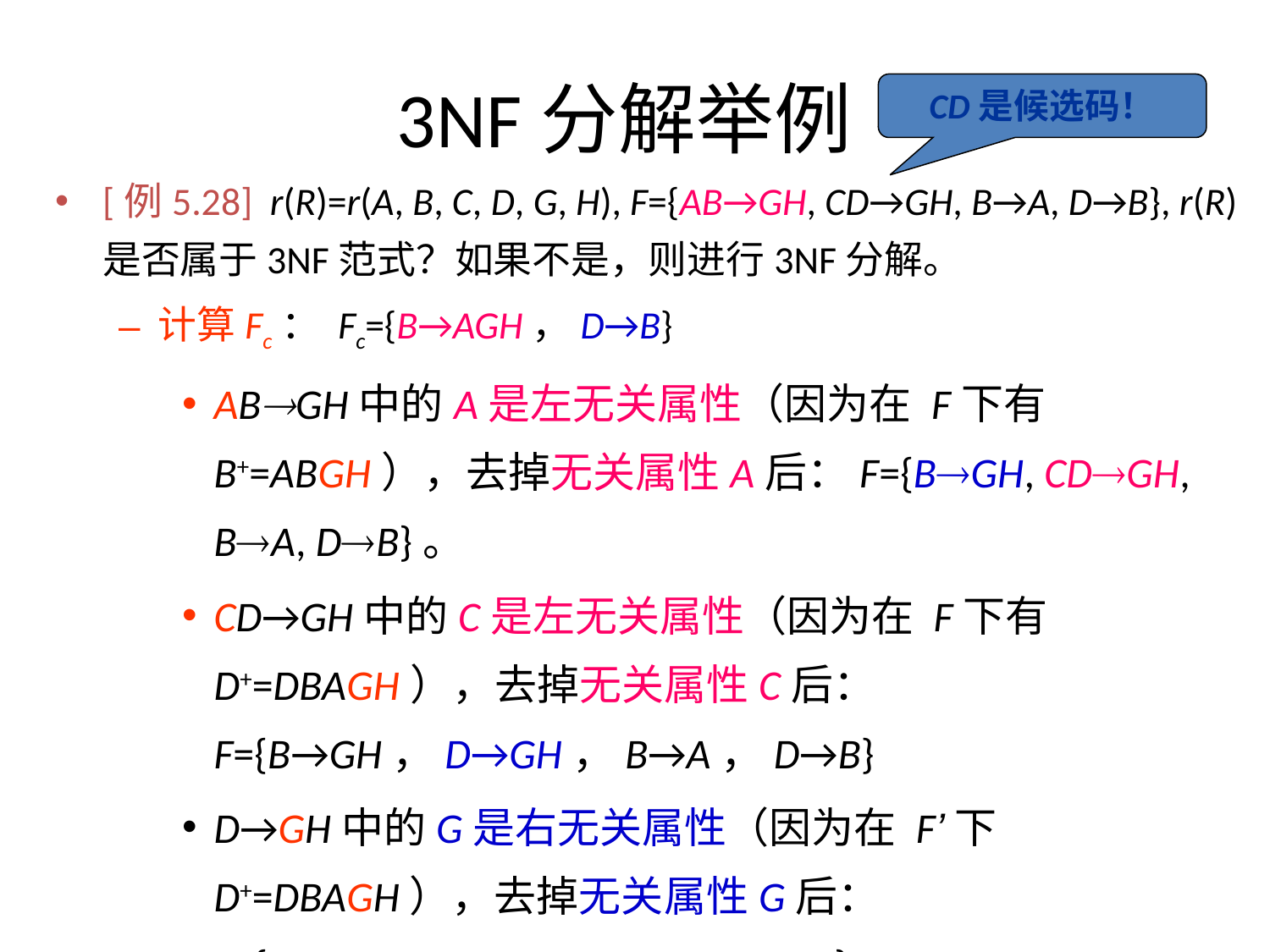

# 3NF分解举例
CD是候选码！
[例5.28]  r(R)=r(A, B, C, D, G, H), F={AB→GH, CD→GH, B→A, D→B}, r(R)是否属于3NF范式？如果不是，则进行3NF分解。
计算Fc： Fc={B→AGH，D→B}
AB→GH中的A是左无关属性（因为在 F下有B+=ABGH），去掉无关属性A后：F={B→GH, CD→GH, B→A, D→B}。
CD→GH中的C是左无关属性（因为在 F下有D+=DBAGH），去掉无关属性C后：F={B→GH，D→GH，B→A，D→B}
D→GH中的G是右无关属性（因为在 F’下D+=DBAGH），去掉无关属性G后：F={B→GH，D→H，B→A，D→B}
合并左边相同依赖后：F={B→AGH，D→BH}
D→BH中的H是右无关属性（因为在 F’下D+=DBAGH），去掉无关属性H后：Fc={B→AGH，D→B}